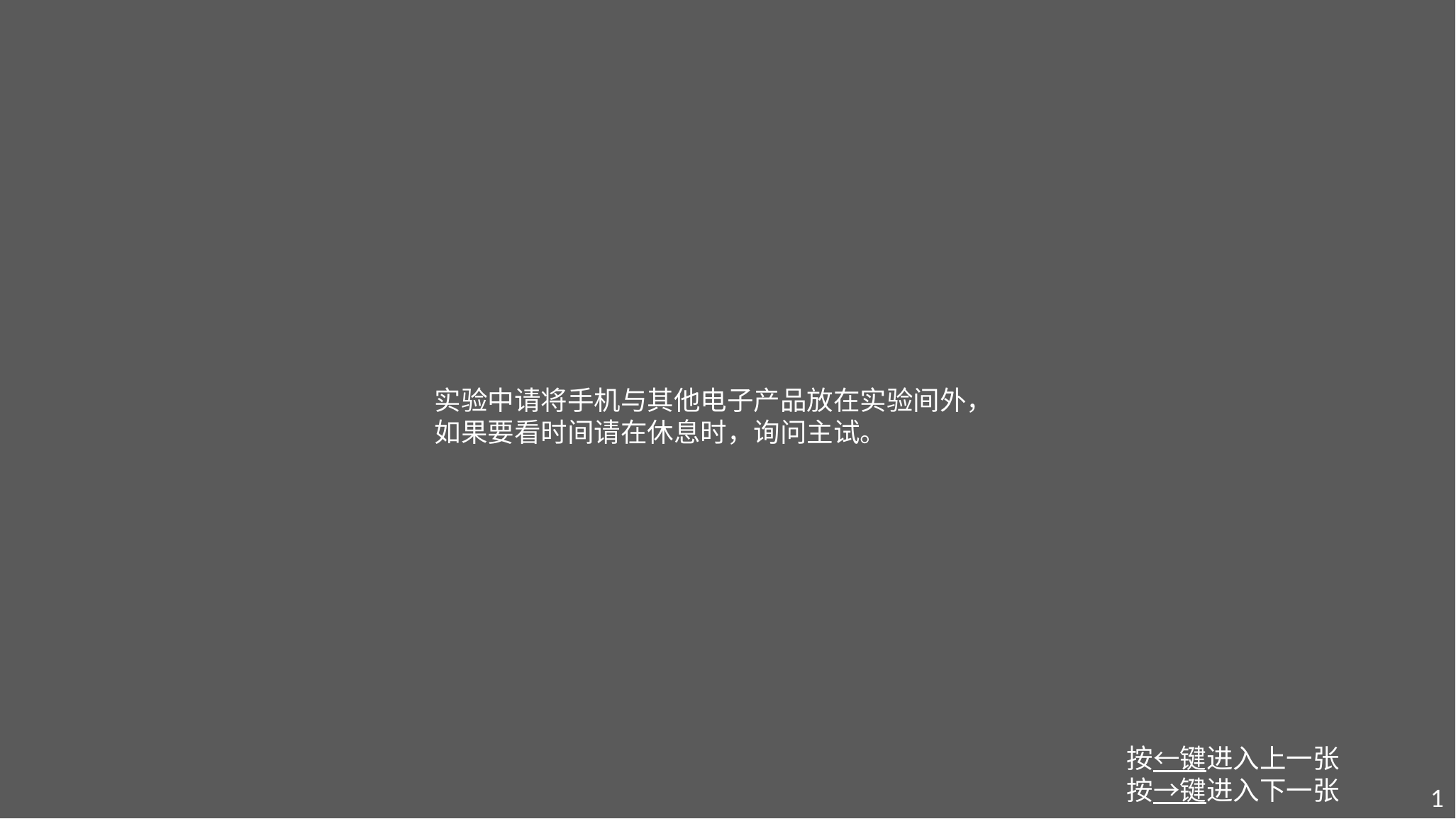

实验中请将手机与其他电子产品放在实验间外，
如果要看时间请在休息时，询问主试。
按←键进入上一张
按→键进入下一张
1